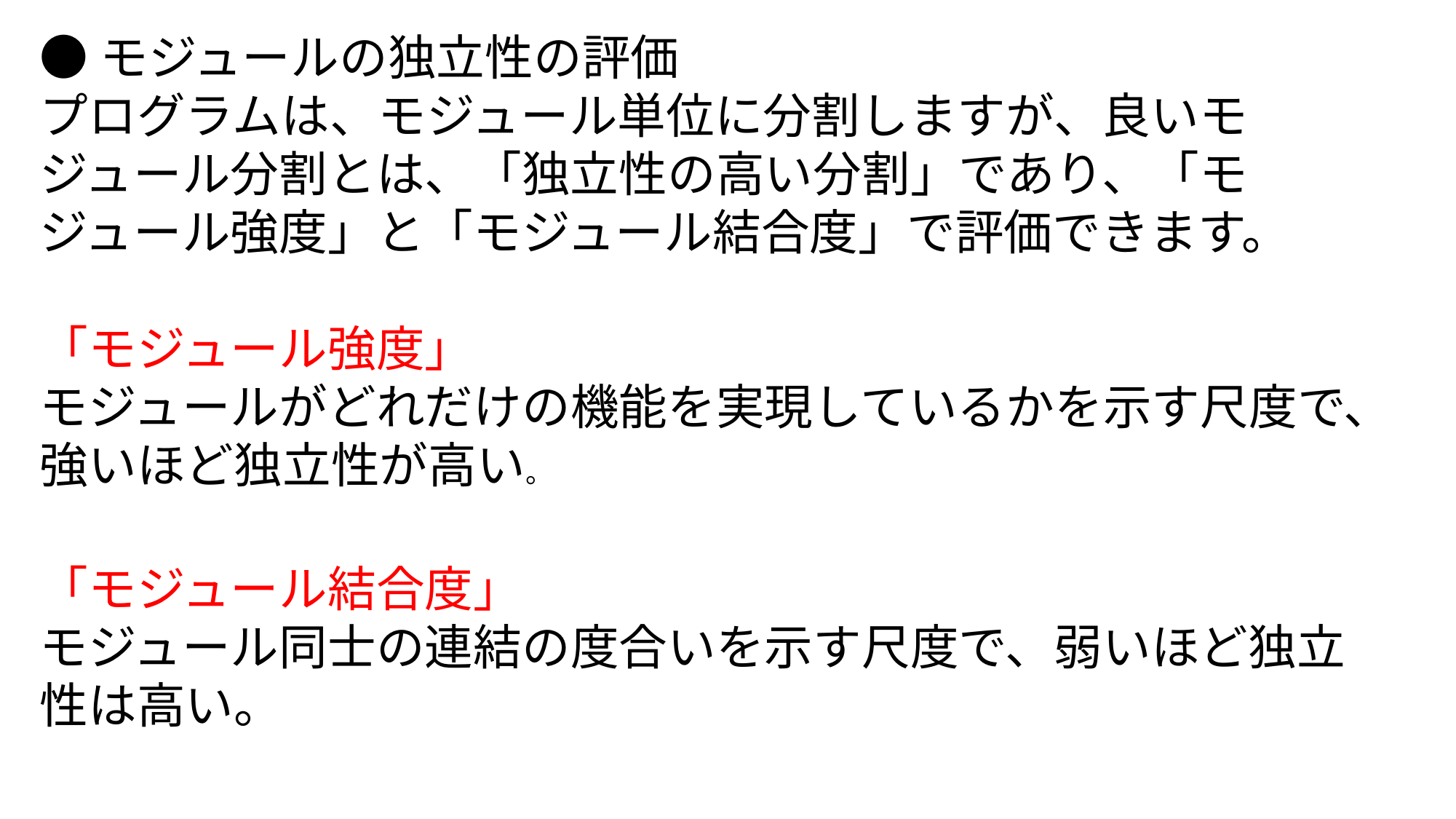

●モジュールの独立性の評価
プログラムは、モジュール単位に分割しますが、良いモジュール分割とは、「独立性の高い分割」であり、「モジュール強度」と「モジュール結合度」で評価できます。

「モジュール強度」
モジュールがどれだけの機能を実現しているかを示す尺度で、強いほど独立性が高い。

「モジュール結合度」
モジュール同士の連結の度合いを示す尺度で、弱いほど独立性は高い。